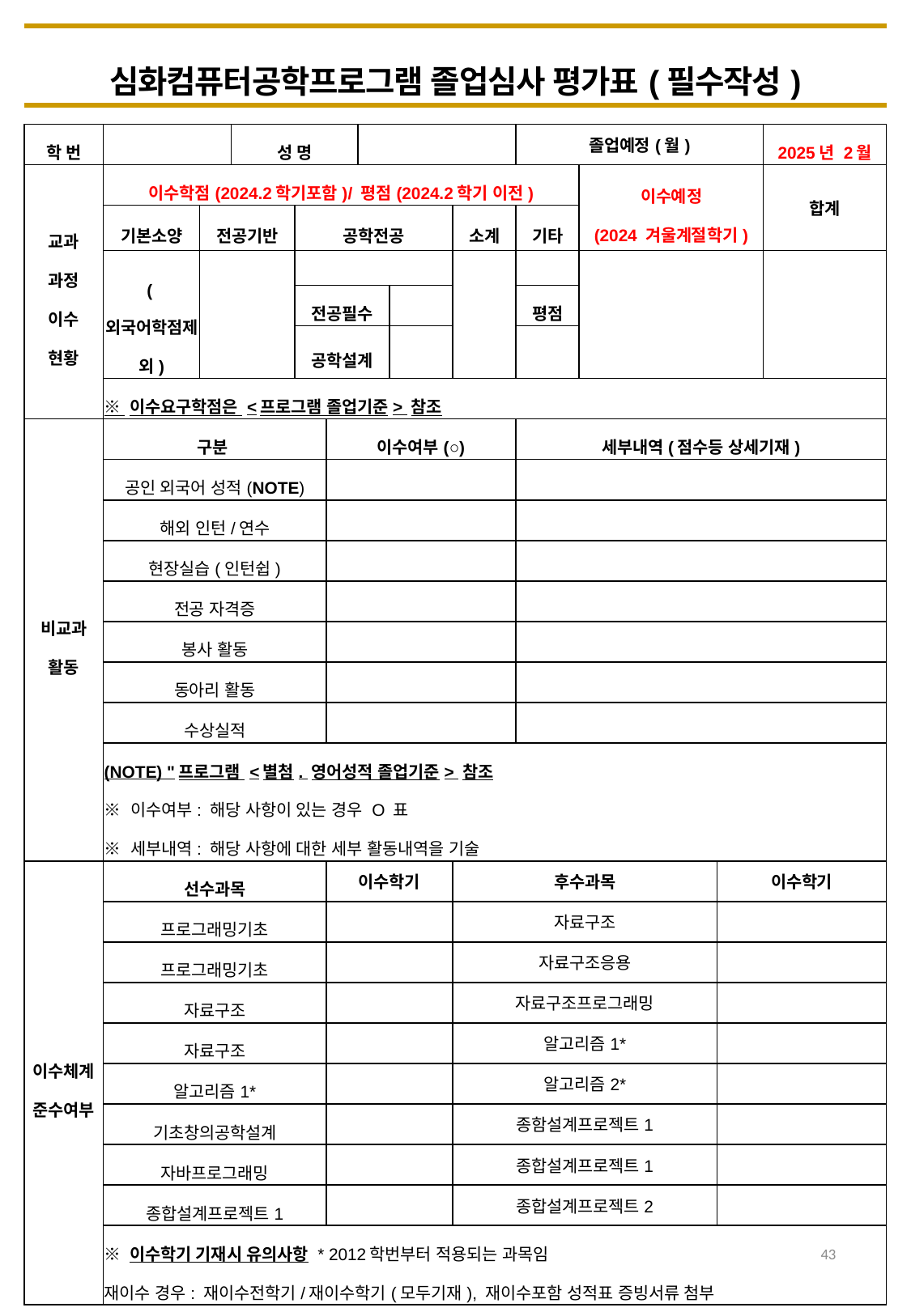

| 심화컴퓨터공학프로그램 졸업심사 평가표(필수작성) |
| --- |
| 학 번 |  |  | 성 명 |  |  |  |  |  | 졸업예정(월) |  | 2021년 2월 | 2025년 2월 |
| --- | --- | --- | --- | --- | --- | --- | --- | --- | --- | --- | --- | --- |
| 교과 과정 이수 현황 | 이수학점(2024.2학기포함)/ 평점(2024.2학기 이전) |  |  |  |  |  |  |  |  | 이수예정 (2024 겨울계절학기) | 합계 | 합계 |
|  | 기본소양 | 전공기반 |  | 공학전공 |  |  |  | 소계 | 기타 |  |  |  |
|  | (외국어학점제외) |  |  |  |  |  |  |  |  |  |  |  |
|  |  |  |  | 전공필수 |  |  |  |  | 평점 |  |  |  |
|  |  |  |  | 공학설계 |  |  |  |  |  |  |  |  |
|  | ※ 이수요구학점은 <프로그램 졸업기준> 참조 |  |  |  |  |  |  |  |  |  |  |  |
| 비교과 활동 | 구분 |  |  |  | 이수여부(○) | 이수여부(○) |  |  | 세부내역(점수등 상세기재) |  |  |  |
|  | 공인 외국어 성적(NOTE) |  |  |  |  |  |  |  |  |  |  |  |
|  | 해외 인턴/연수 |  |  |  |  |  |  |  |  |  |  |  |
|  | 현장실습(인턴쉽) |  |  |  |  |  |  |  |  |  |  |  |
|  | 전공 자격증 |  |  |  |  |  |  |  |  |  |  |  |
|  | 봉사 활동 |  |  |  |  |  |  |  |  |  |  |  |
|  | 동아리 활동 |  |  |  |  |  |  |  |  |  |  |  |
|  | 수상실적 |  |  |  |  |  |  |  |  |  |  |  |
|  | (NOTE) "프로그램 <별첨. 영어성적 졸업기준> 참조 ※ 이수여부: 해당 사항이 있는 경우 O 표 ※ 세부내역: 해당 사항에 대한 세부 활동내역을 기술 |  |  |  |  |  |  |  |  |  |  |  |
| 이수체계 준수여부 | 선수과목 |  |  |  | 이수학기 |  |  | 후수과목 |  |  | 이수학기 |  |
|  | 프로그래밍기초 |  |  |  |  |  |  | 자료구조 |  |  |  |  |
|  | 프로그래밍기초 |  |  |  |  |  |  | 자료구조응용 |  |  |  |  |
|  | 자료구조 |  |  |  |  |  |  | 자료구조프로그래밍 |  |  |  |  |
|  | 자료구조 |  |  |  |  |  |  | 알고리즘1\* |  |  |  |  |
|  | 알고리즘1\* |  |  |  |  |  |  | 알고리즘2\* |  |  |  |  |
|  | 기초창의공학설계 |  |  |  |  |  |  | 종함설계프로젝트1 |  |  |  |  |
|  | 자바프로그래밍 |  |  |  |  |  |  | 종합설계프로젝트1 |  |  |  |  |
|  | 종합설계프로젝트1 |  |  |  |  |  |  | 종합설계프로젝트2 |  |  |  |  |
|  | ※ 이수학기 기재시 유의사항 \* 2012학번부터 적용되는 과목임 재이수 경우: 재이수전학기/재이수학기(모두기재), 재이수포함 성적표 증빙서류 첨부 |  |  |  |  |  |  |  |  |  |  |  |
43